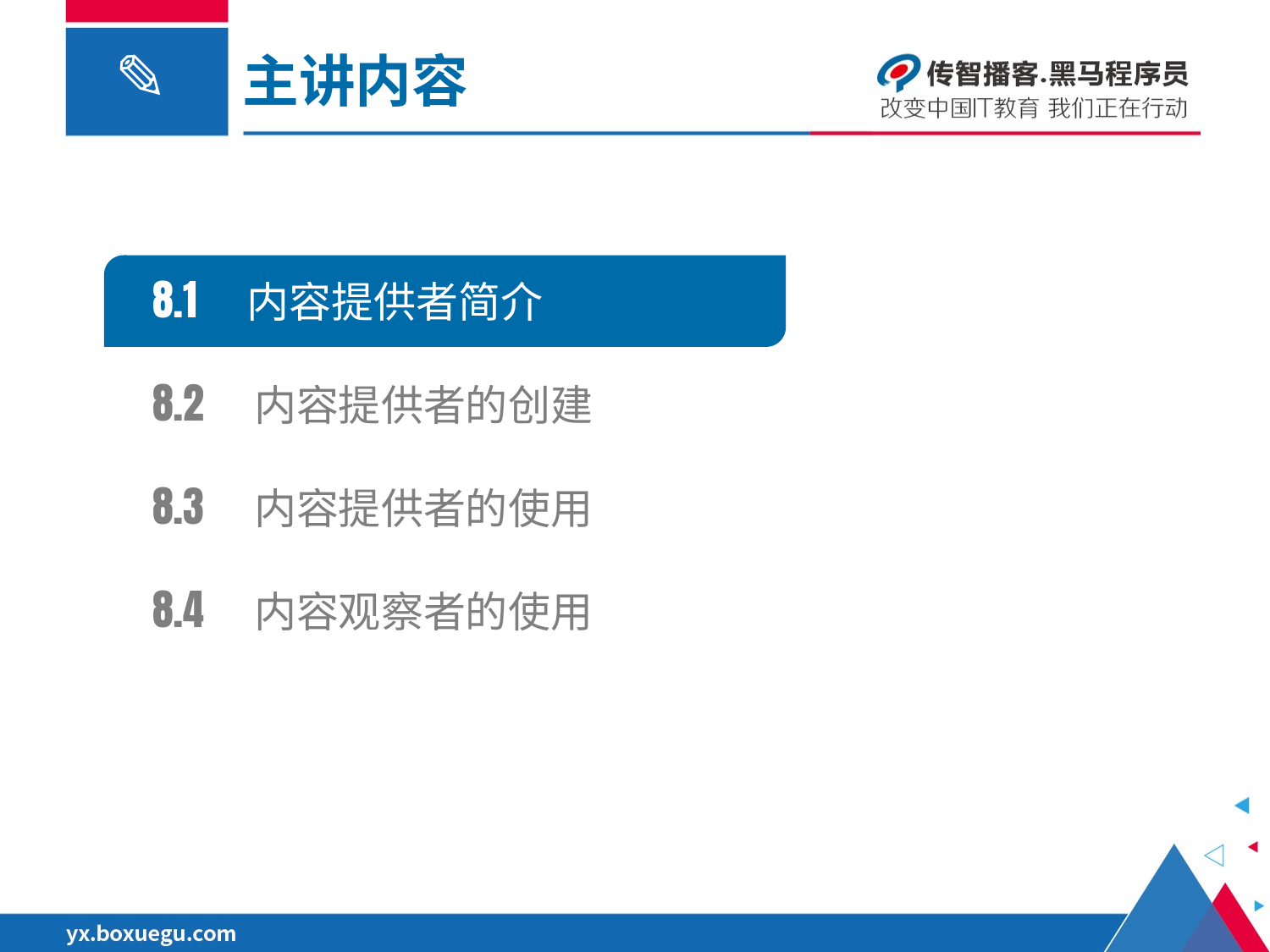

主讲内容

8.1    内容提供者简介
8.2    内容提供者的创建
8.3    内容提供者的使用
8.4    内容观察者的使用